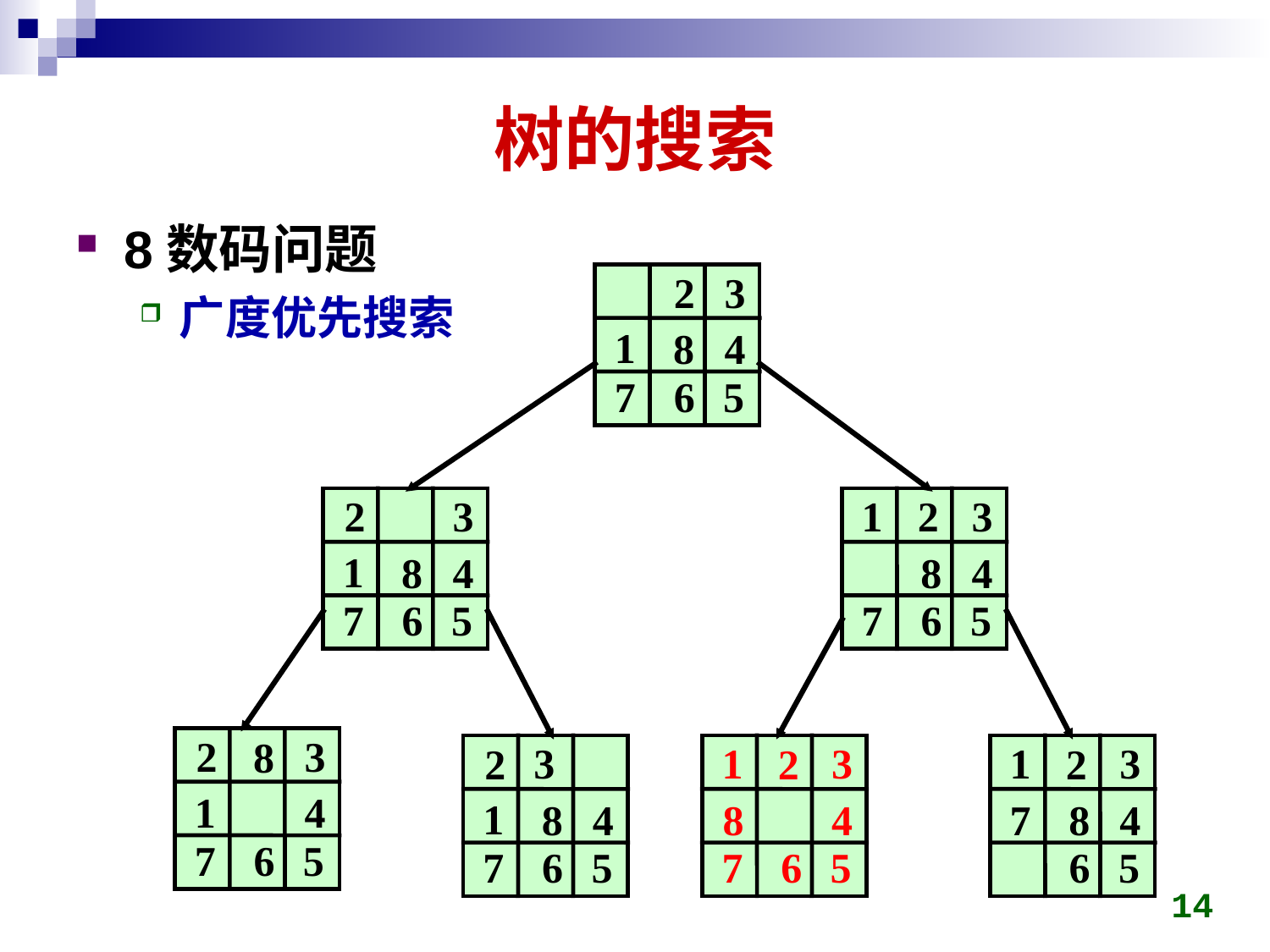

# 树的搜索
8数码问题
广度优先搜索

2
3

1
8
4

7
6
5

3
1
3
2
2

1
8
4
8
4

7
6
5
7
6
5

3
2
8

3
1
3
1
3
2
2
2

1
4

1
8
4
8
4
7
8
4

7
6
5
7
6
5
7
6
5
6
5

14